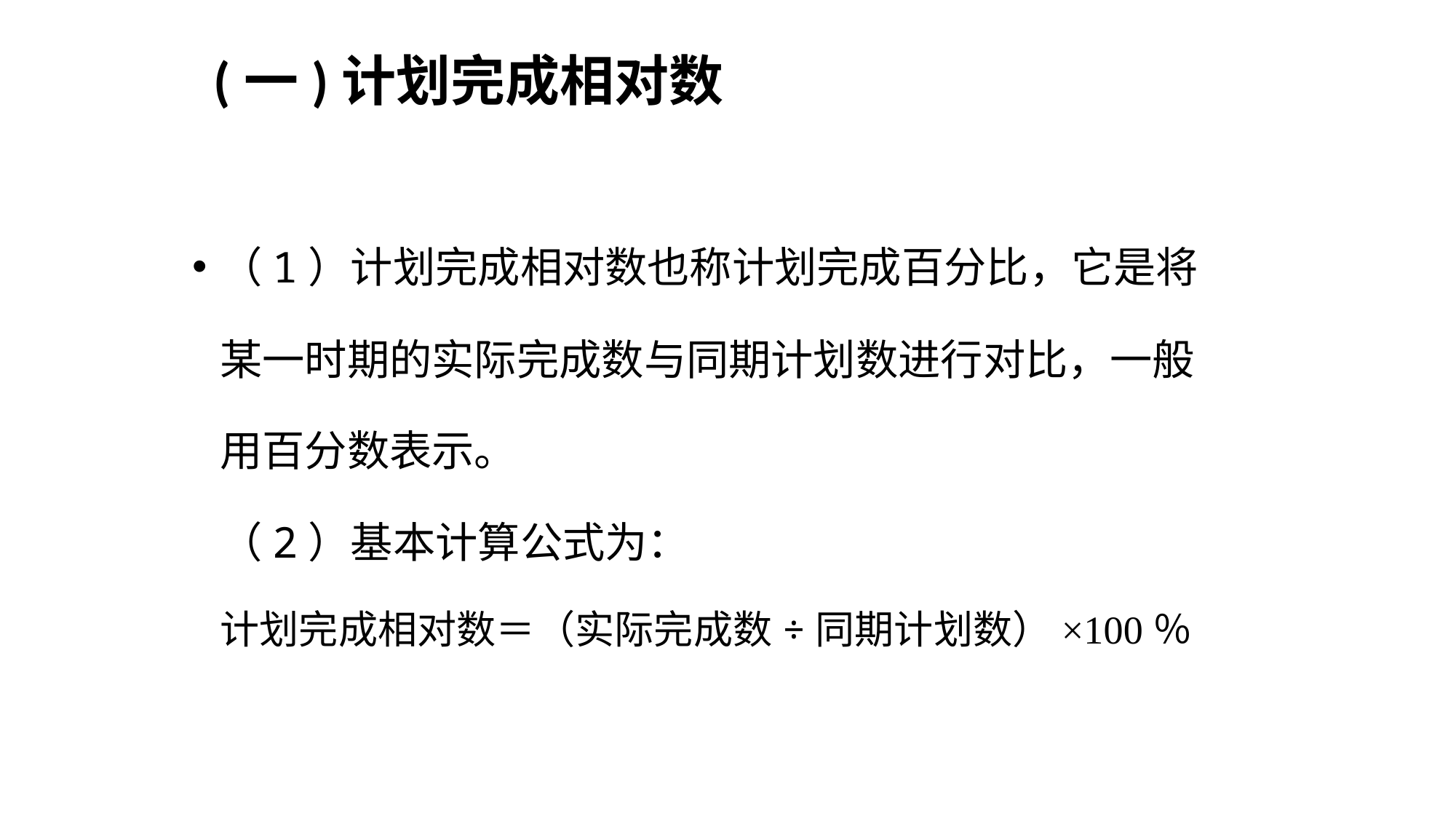

(一)计划完成相对数
（1）计划完成相对数也称计划完成百分比，它是将某一时期的实际完成数与同期计划数进行对比，一般用百分数表示。
（2）基本计算公式为：
计划完成相对数＝（实际完成数÷同期计划数）×100％